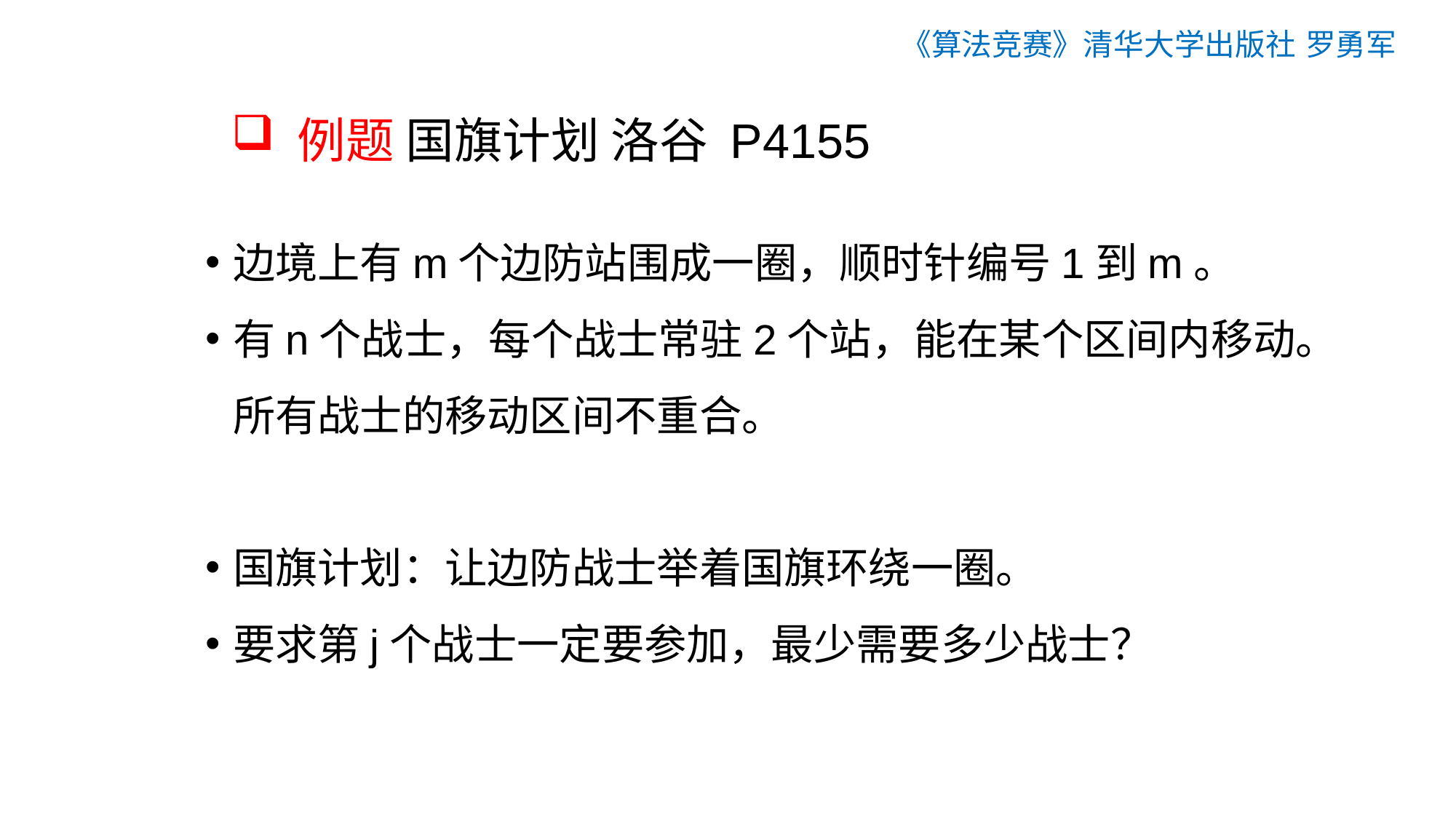

《算法竞赛》清华大学出版社 罗勇军
# 例题 国旗计划 洛谷 P4155
边境上有m个边防站围成一圈，顺时针编号1到m。
有n个战士，每个战士常驻2个站，能在某个区间内移动。所有战士的移动区间不重合。

国旗计划：让边防战士举着国旗环绕一圈。
要求第j个战士一定要参加，最少需要多少战士？